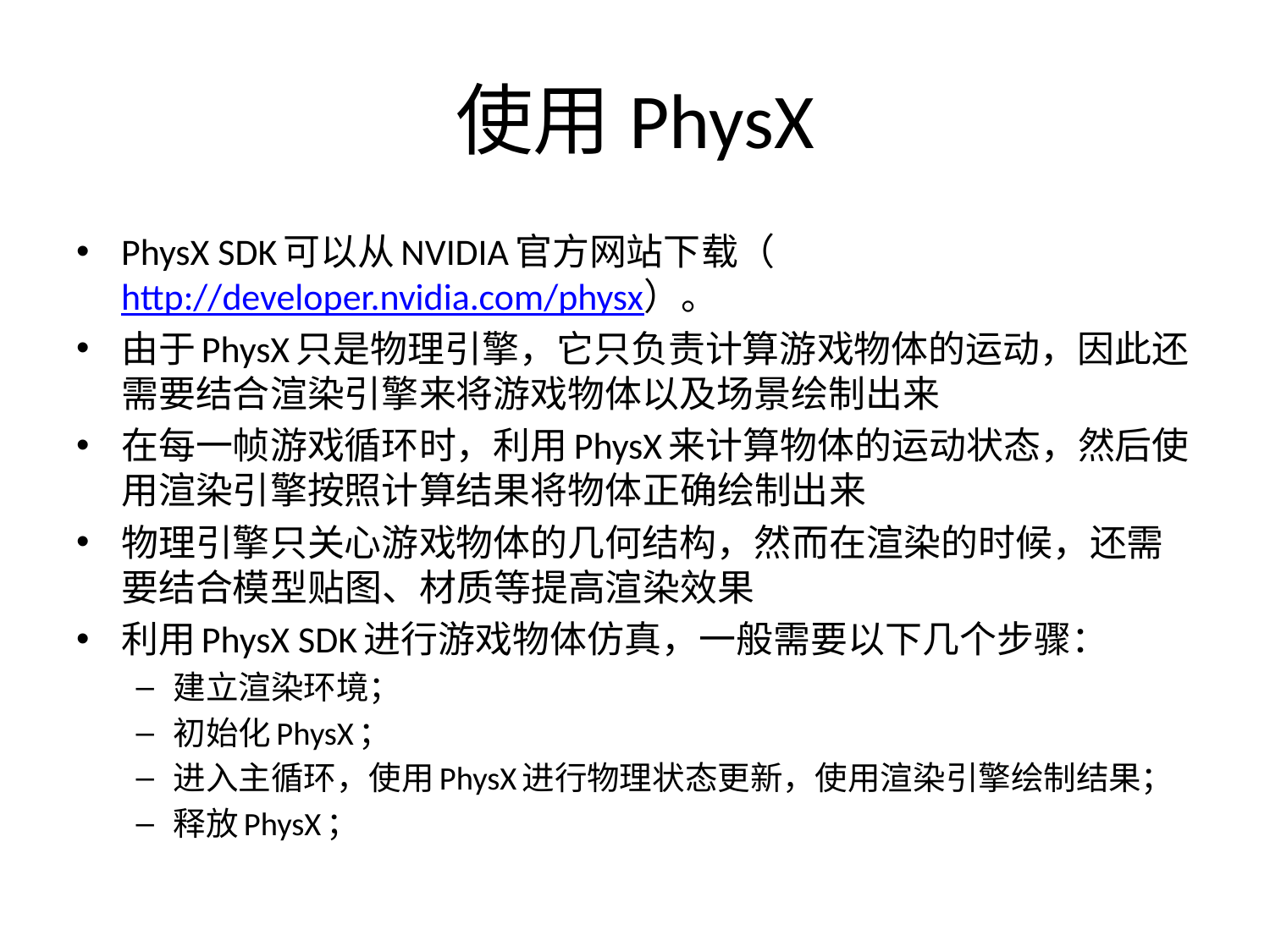

# 使用PhysX
PhysX SDK可以从NVIDIA官方网站下载（http://developer.nvidia.com/physx）。
由于PhysX只是物理引擎，它只负责计算游戏物体的运动，因此还需要结合渲染引擎来将游戏物体以及场景绘制出来
在每一帧游戏循环时，利用PhysX来计算物体的运动状态，然后使用渲染引擎按照计算结果将物体正确绘制出来
物理引擎只关心游戏物体的几何结构，然而在渲染的时候，还需要结合模型贴图、材质等提高渲染效果
利用PhysX SDK进行游戏物体仿真，一般需要以下几个步骤：
建立渲染环境；
初始化PhysX；
进入主循环，使用PhysX进行物理状态更新，使用渲染引擎绘制结果；
释放PhysX；